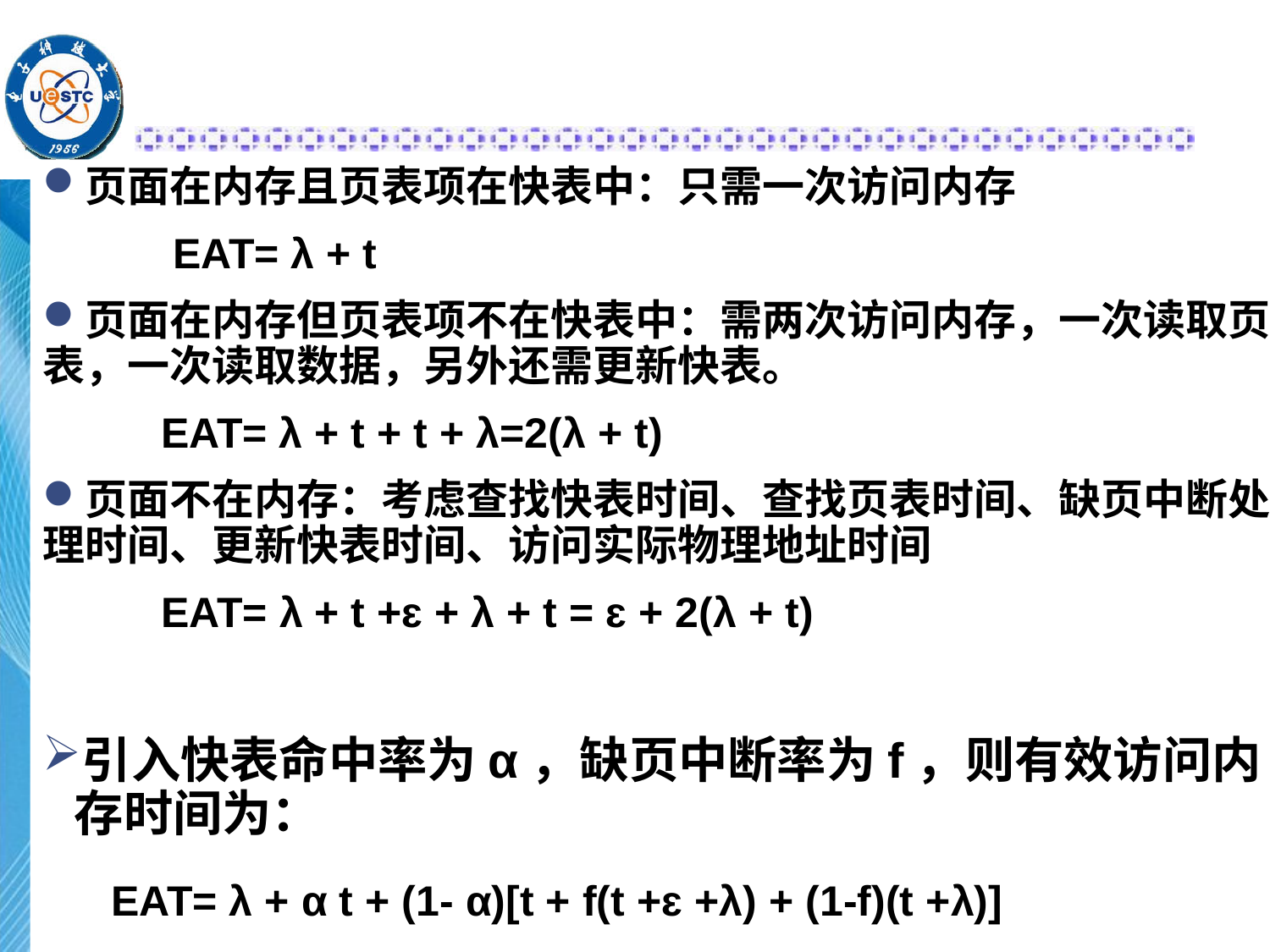

页面在内存且页表项在快表中：只需一次访问内存
           EAT= λ + t
页面在内存但页表项不在快表中：需两次访问内存，一次读取页表，一次读取数据，另外还需更新快表。
          EAT= λ + t + t + λ=2(λ + t)
页面不在内存：考虑查找快表时间、查找页表时间、缺页中断处理时间、更新快表时间、访问实际物理地址时间
          EAT= λ + t +ɛ + λ + t = ɛ + 2(λ + t)

引入快表命中率为α，缺页中断率为f，则有效访问内存时间为：
     EAT= λ + α t + (1- α)[t + f(t +ɛ +λ) + (1-f)(t +λ)]